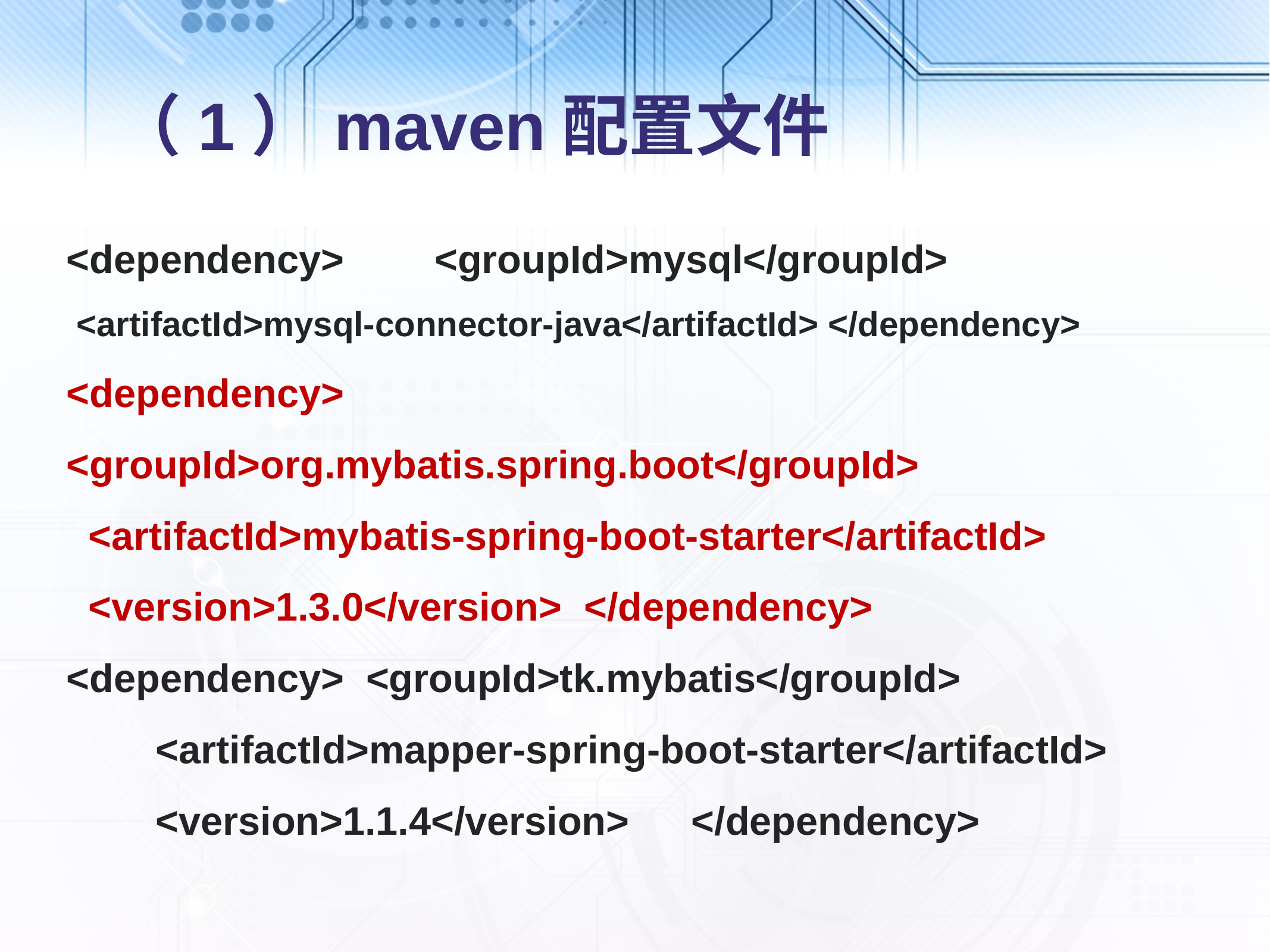

# （1）maven配置文件
<dependency>	 <groupId>mysql</groupId>
 <artifactId>mysql-connector-java</artifactId> </dependency>
<dependency>  <groupId>org.mybatis.spring.boot</groupId>
  <artifactId>mybatis-spring-boot-starter</artifactId>
  <version>1.3.0</version>  </dependency>
<dependency>  <groupId>tk.mybatis</groupId>
	<artifactId>mapper-spring-boot-starter</artifactId>
	<version>1.1.4</version>	</dependency>